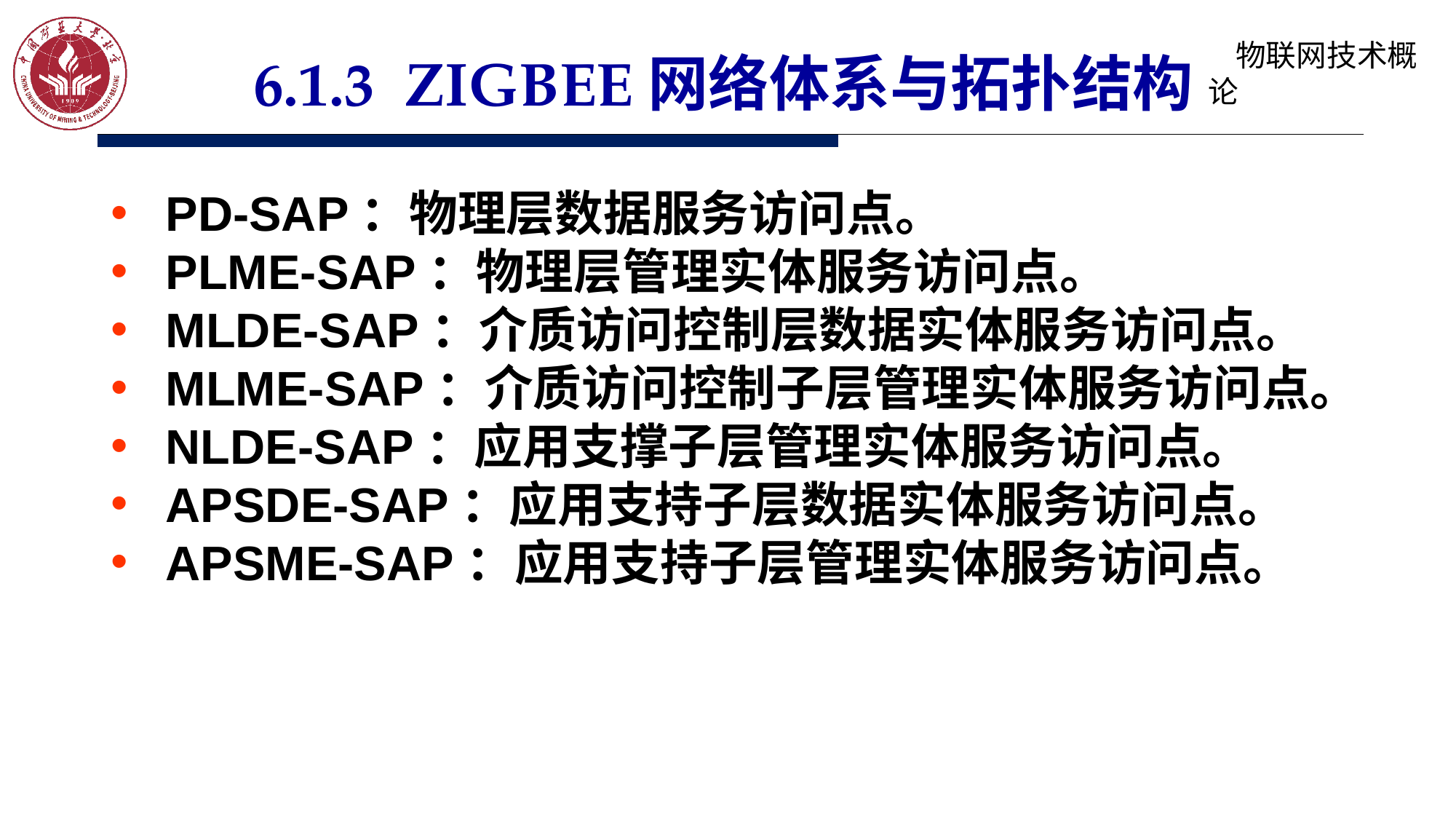

# 6.1.3  ZigBee网络体系与拓扑结构

PD-SAP：物理层数据服务访问点。
PLME-SAP：物理层管理实体服务访问点。
MLDE-SAP：介质访问控制层数据实体服务访问点。
MLME-SAP：介质访问控制子层管理实体服务访问点。
NLDE-SAP：应用支撑子层管理实体服务访问点。
APSDE-SAP：应用支持子层数据实体服务访问点。
APSME-SAP：应用支持子层管理实体服务访问点。